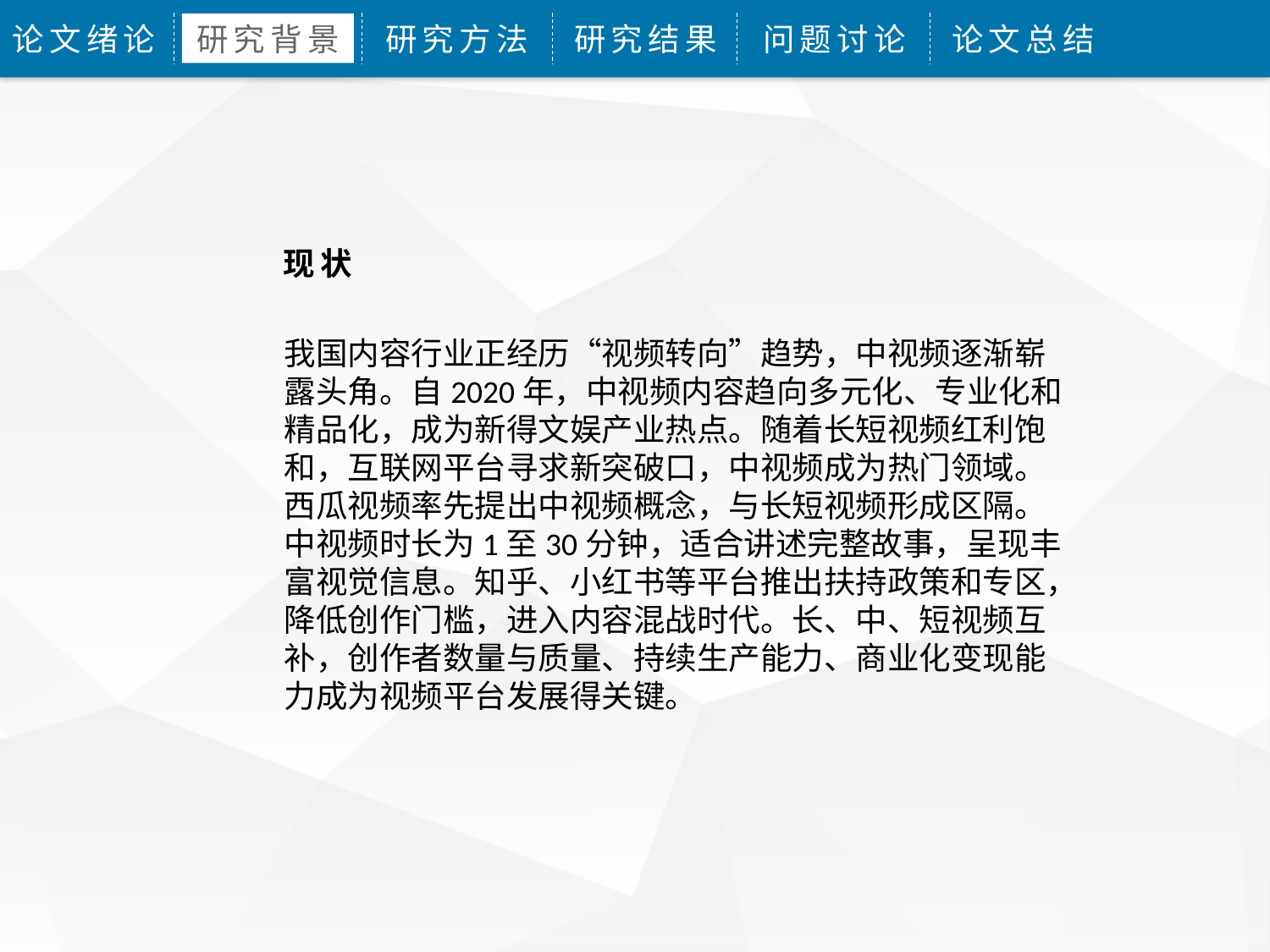

论文绪论
研究背景
研究方法
研究结果
问题讨论
论文总结

现状

我国内容行业正经历“视频转向”趋势，中视频逐渐崭露头角。自2020年，中视频内容趋向多元化、专业化和精品化，成为新得文娱产业热点。随着长短视频红利饱和，互联网平台寻求新突破口，中视频成为热门领域。西瓜视频率先提出中视频概念，与长短视频形成区隔。中视频时长为1至30分钟，适合讲述完整故事，呈现丰富视觉信息。知乎、小红书等平台推出扶持政策和专区，降低创作门槛，进入内容混战时代。长、中、短视频互补，创作者数量与质量、持续生产能力、商业化变现能力成为视频平台发展得关键。